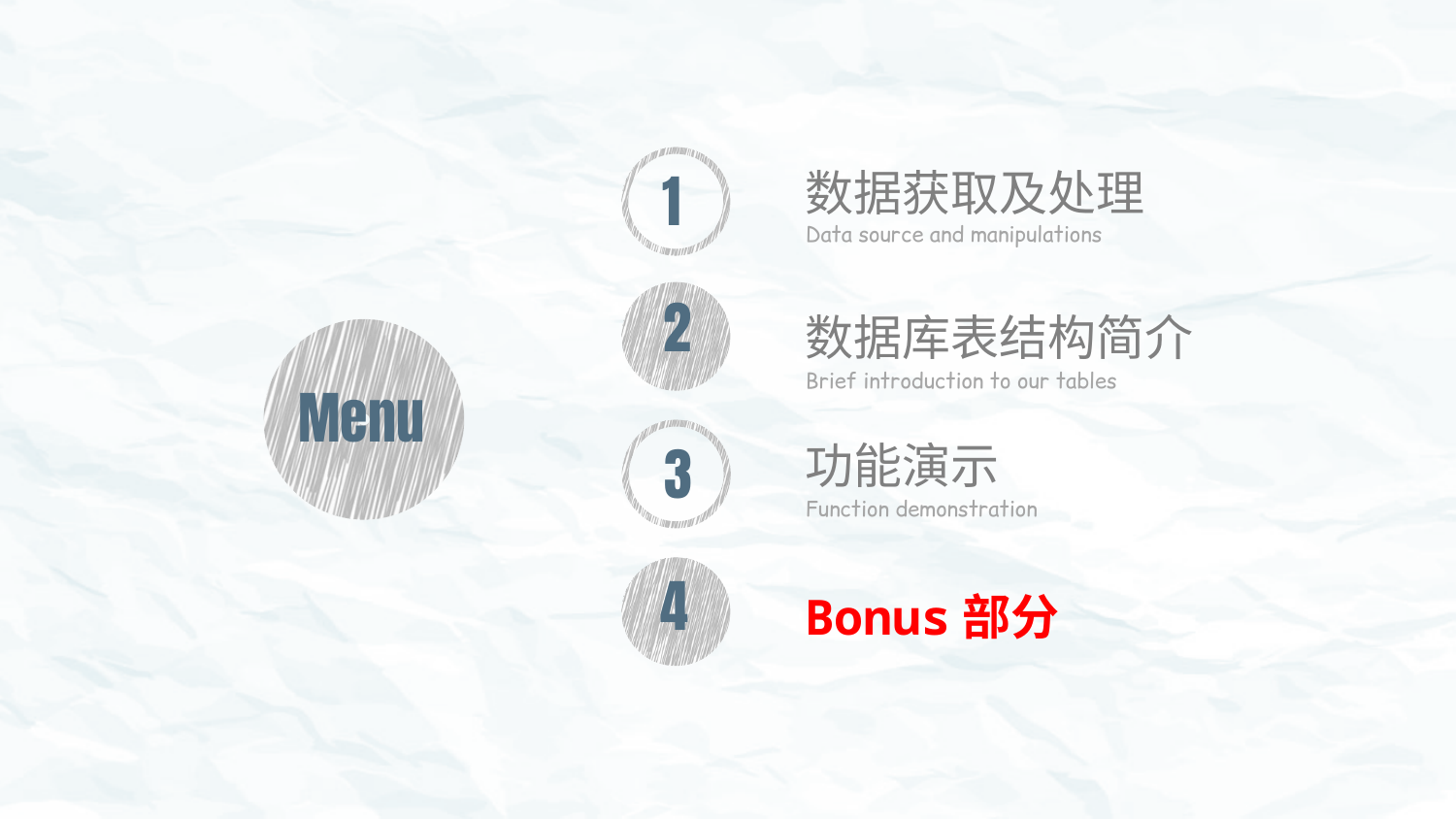

数据获取及处理
Data source and manipulations

1

2
数据库表结构简介
Brief introduction to our tables

Menu
功能演示
Function demonstration

3

4
Bonus部分